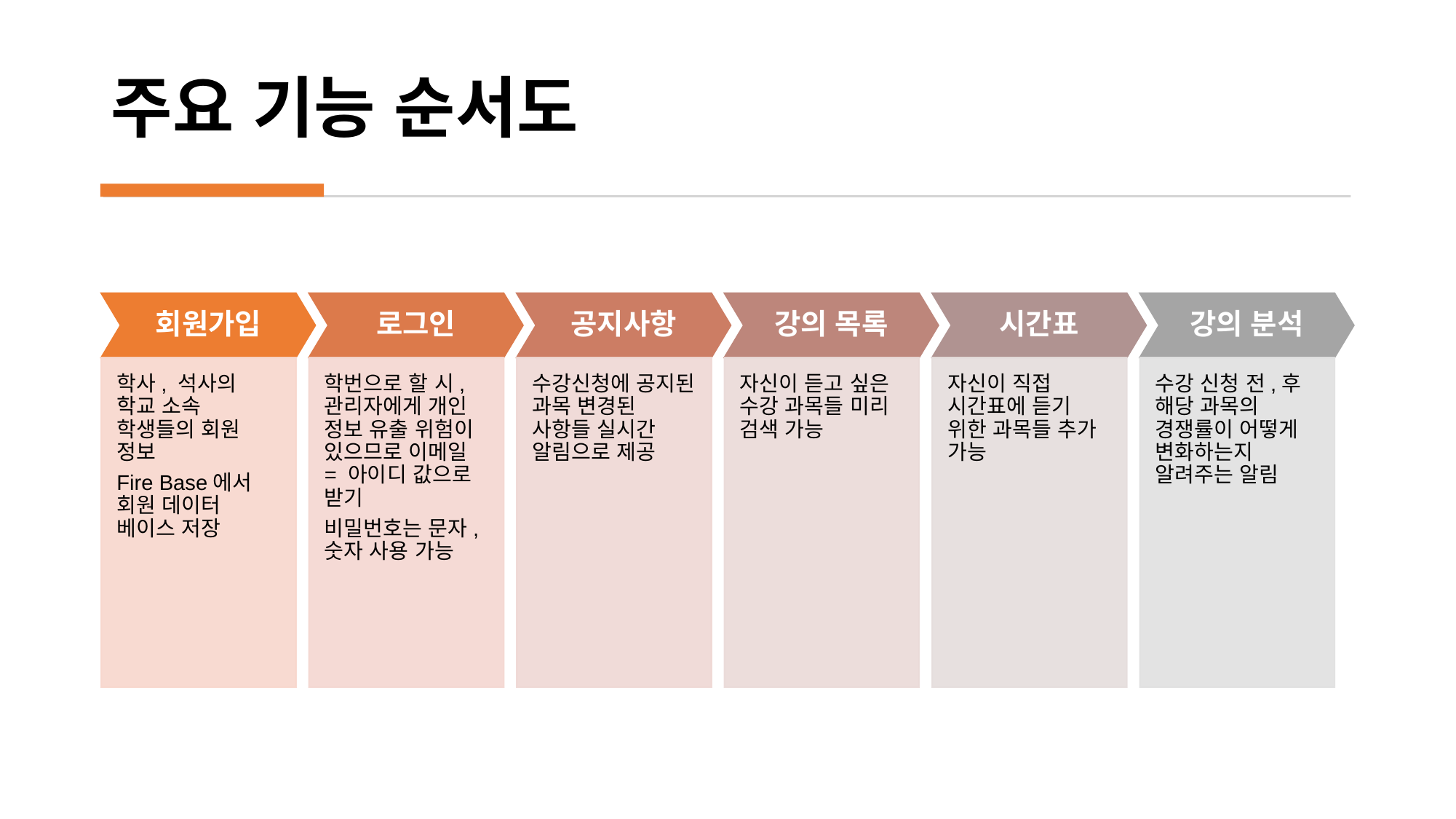

주요 기능 순서도

회원가입
학사, 석사의 학교 소속 학생들의 회원 정보
Fire Base에서 회원 데이터 베이스 저장
로그인
학번으로 할 시, 관리자에게 개인 정보 유출 위험이 있으므로 이메일 = 아이디 값으로 받기
비밀번호는 문자, 숫자 사용 가능
공지사항
수강신청에 공지된 과목 변경된 사항들 실시간 알림으로 제공
강의 목록
자신이 듣고 싶은 수강 과목들 미리 검색 가능
시간표
자신이 직접 시간표에 듣기 위한 과목들 추가 가능
강의 분석
수강 신청 전,후 해당 과목의 경쟁률이 어떻게 변화하는지 알려주는 알림